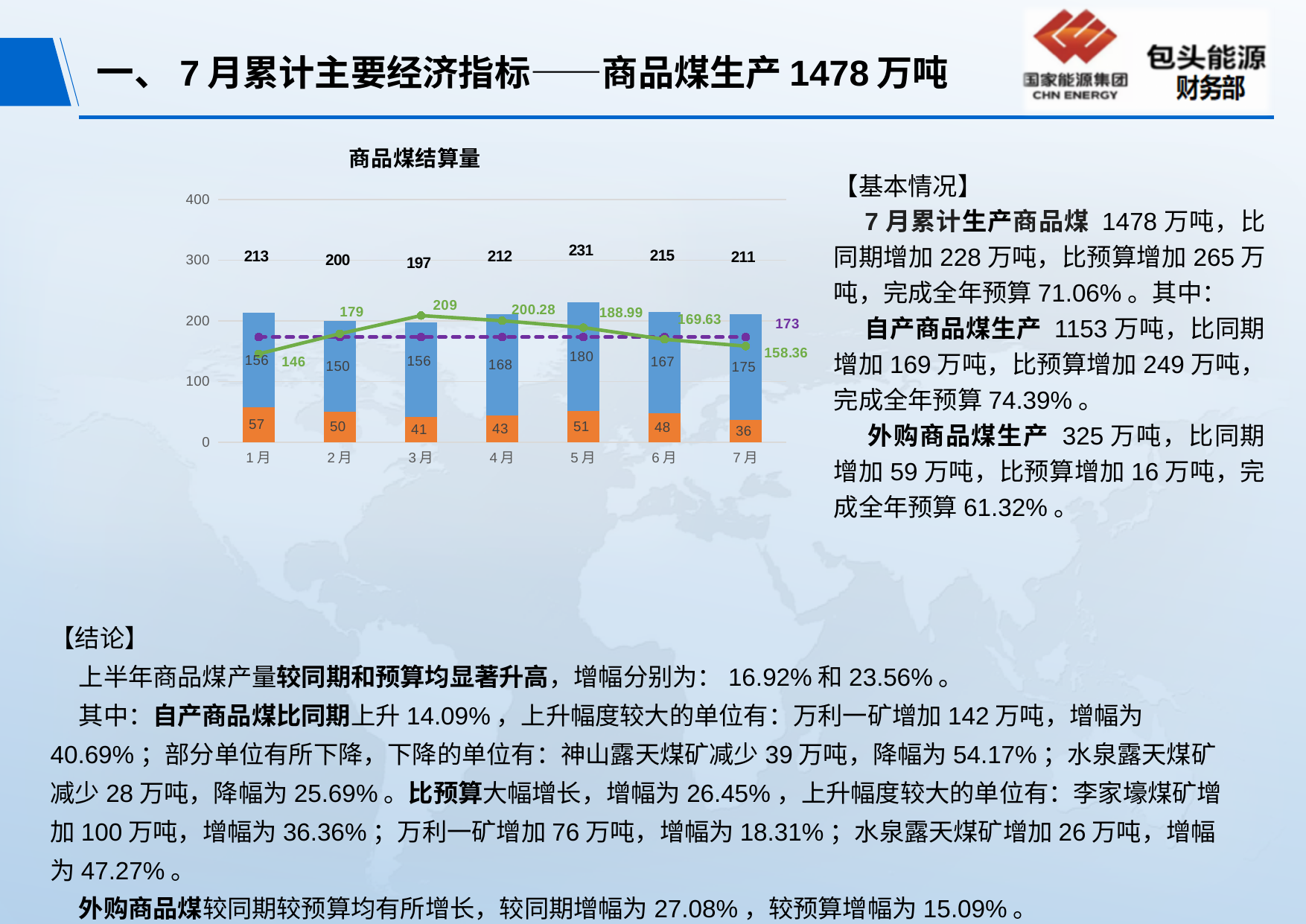

# 一、7月累计主要经济指标——商品煤生产1478万吨

### Chart: 商品煤结算量

| Category | 外购煤结算量 | 自产煤结算量 | 合计 | 本年预算 | 上年本月 |
|---|---|---|---|---|---|
| 1月 | 57.0 | 156.0 | 213.0 | 173.333333333333 | 145.5 |
| 2月 | 50.0 | 150.25 | 200.0 | 173.333333333333 | 178.82 |
| 3月 | 41.0 | 156.29 | 196.75 | 173.333333333333 | 208.79 |
| 4月 | 43.46 | 168.04 | 211.5 | 173.333333333333 | 200.28 |
| 5月 | 51.16 | 179.95 | 231.11 | 173.333333333333 | 188.99 |
| 6月 | 48.0 | 167.0 | 215.0 | 173.333333333333 | 169.63 |
| 7月 | 36.41 | 174.76 | 211.17 | 173.333333333333 | 158.36 |
【基本情况】
    7月累计生产商品煤 1478万吨，比同期增加228万吨，比预算增加265万吨，完成全年预算71.06%。其中：
    自产商品煤生产 1153万吨，比同期增加169万吨，比预算增加249万吨，完成全年预算74.39%。
    外购商品煤生产 325万吨，比同期增加59万吨，比预算增加16万吨，完成全年预算61.32%。
【结论】
    上半年商品煤产量较同期和预算均显著升高，增幅分别为：16.92%和23.56%。
    其中：自产商品煤比同期上升14.09%，上升幅度较大的单位有：万利一矿增加142万吨，增幅为40.69%；部分单位有所下降，下降的单位有：神山露天煤矿减少39万吨，降幅为54.17%；水泉露天煤矿减少28万吨，降幅为25.69%。比预算大幅增长，增幅为26.45%，上升幅度较大的单位有：李家壕煤矿增加100万吨，增幅为36.36%；万利一矿增加76万吨，增幅为18.31%；水泉露天煤矿增加26万吨，增幅为47.27%。
    外购商品煤较同期较预算均有所增长，较同期增幅为27.08%，较预算增幅为15.09%。
5